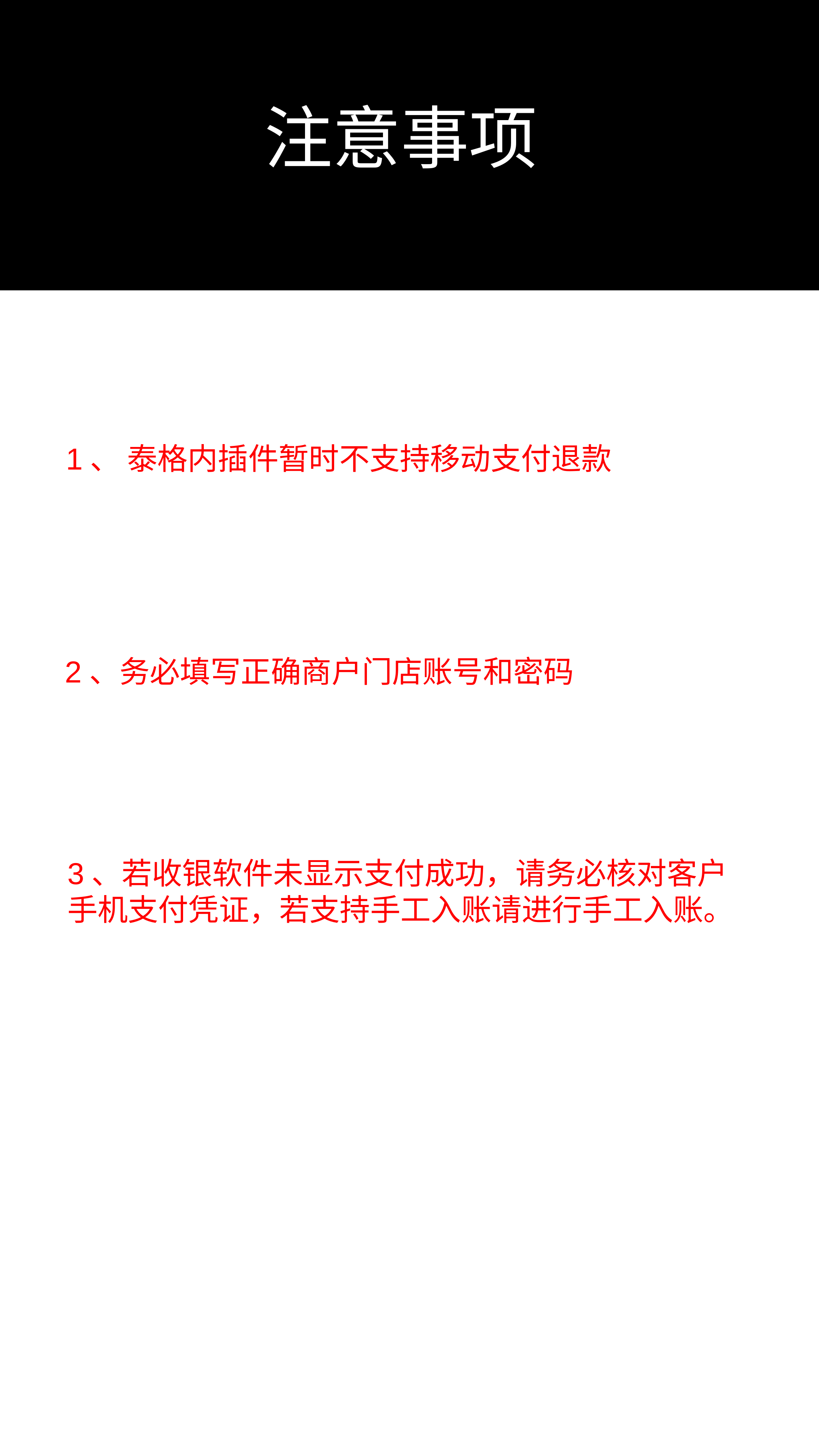

注意事项
1、 泰格内插件暂时不支持移动支付退款
2、务必填写正确商户门店账号和密码
3、若收银软件未显示支付成功，请务必核对客户手机支付凭证，若支持手工入账请进行手工入账。